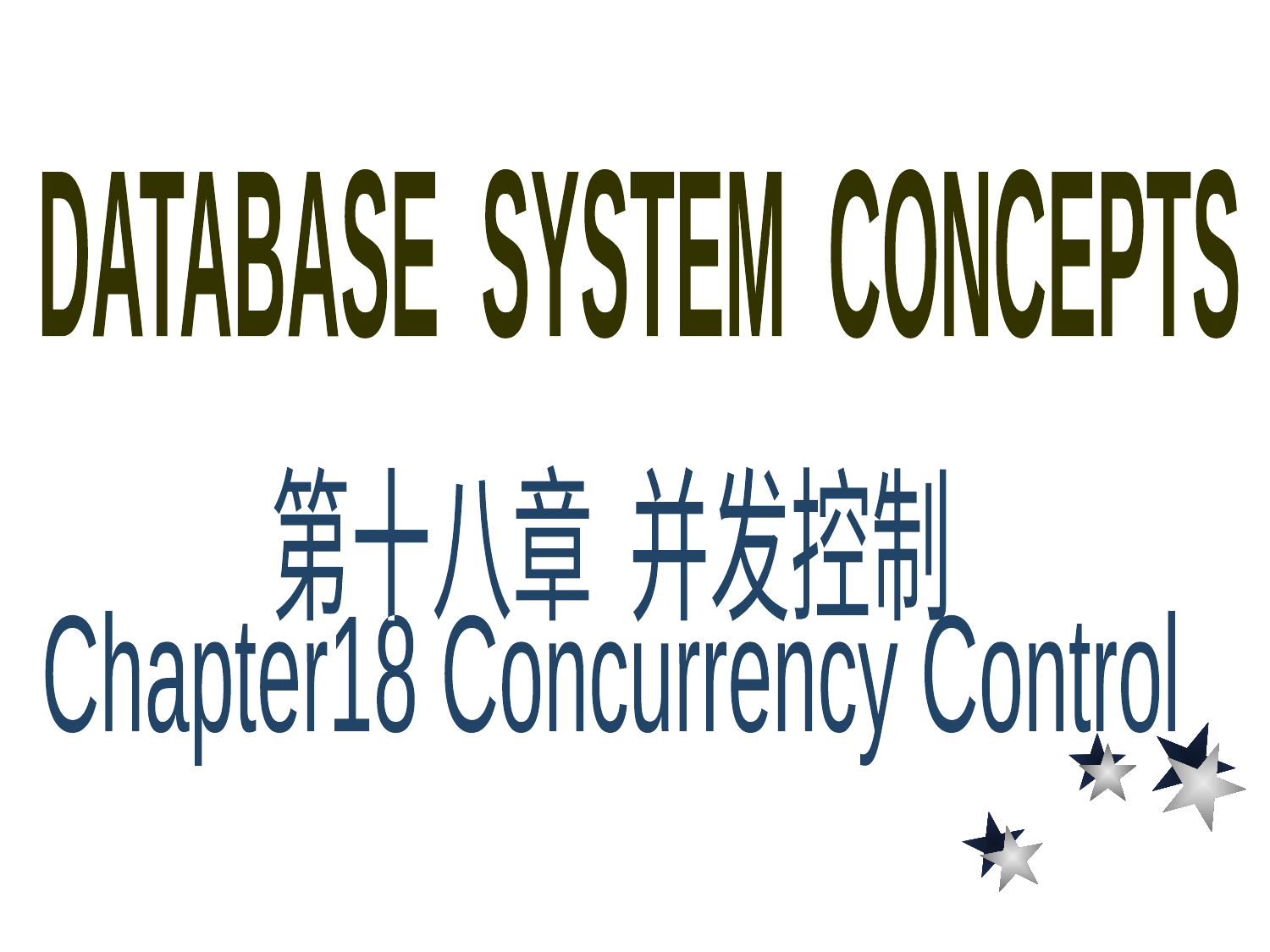

DATABASE  SYSTEM  CONCEPTS
第十八章  并发控制
Chapter18 Concurrency Control